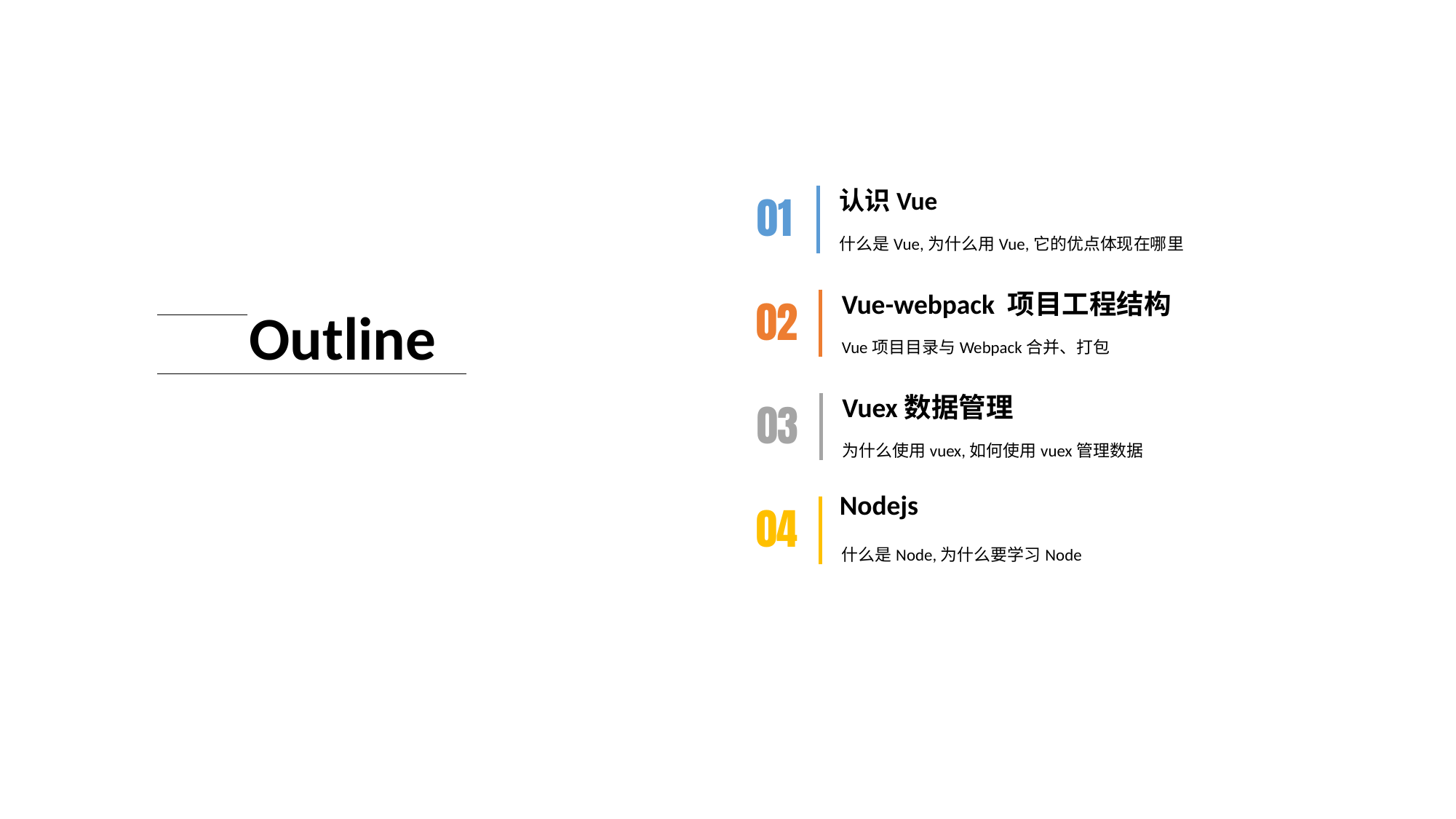

认识Vue
01
什么是Vue,为什么用Vue,它的优点体现在哪里
Vue-webpack 项目工程结构
Outline
02
Vue项目目录与Webpack合并、打包
Vuex数据管理
03
为什么使用vuex,如何使用vuex管理数据
Nodejs
04
什么是Node,为什么要学习Node